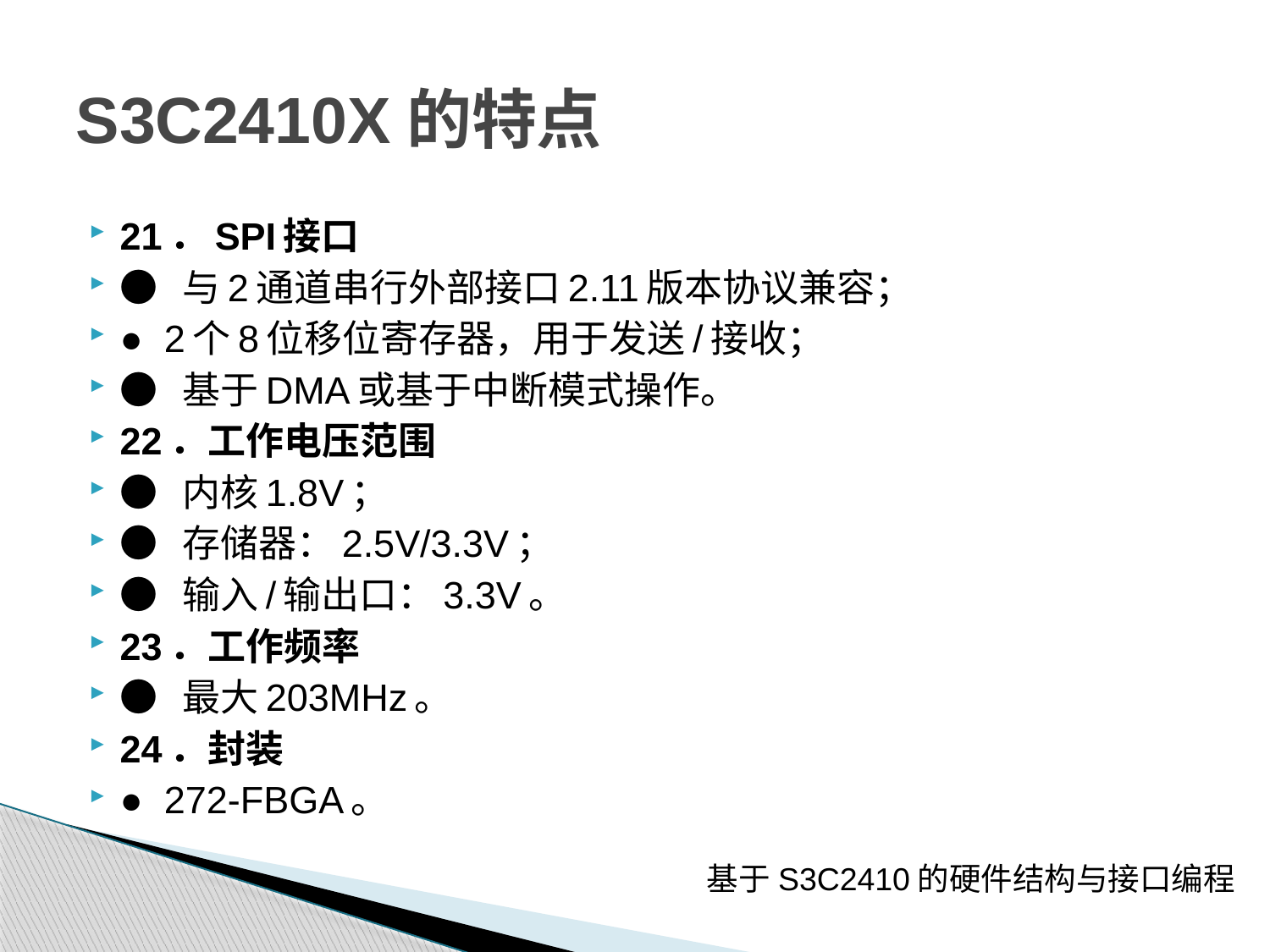

# S3C2410X的特点
21．SPI接口
●  与2通道串行外部接口2.11版本协议兼容；
●  2个8位移位寄存器，用于发送/接收；
●  基于DMA或基于中断模式操作。
22．工作电压范围
●  内核1.8V；
●  存储器：2.5V/3.3V；
●  输入/输出口：3.3V。
23．工作频率
●  最大203MHz。
24．封装
●  272-FBGA。

基于S3C2410的硬件结构与接口编程